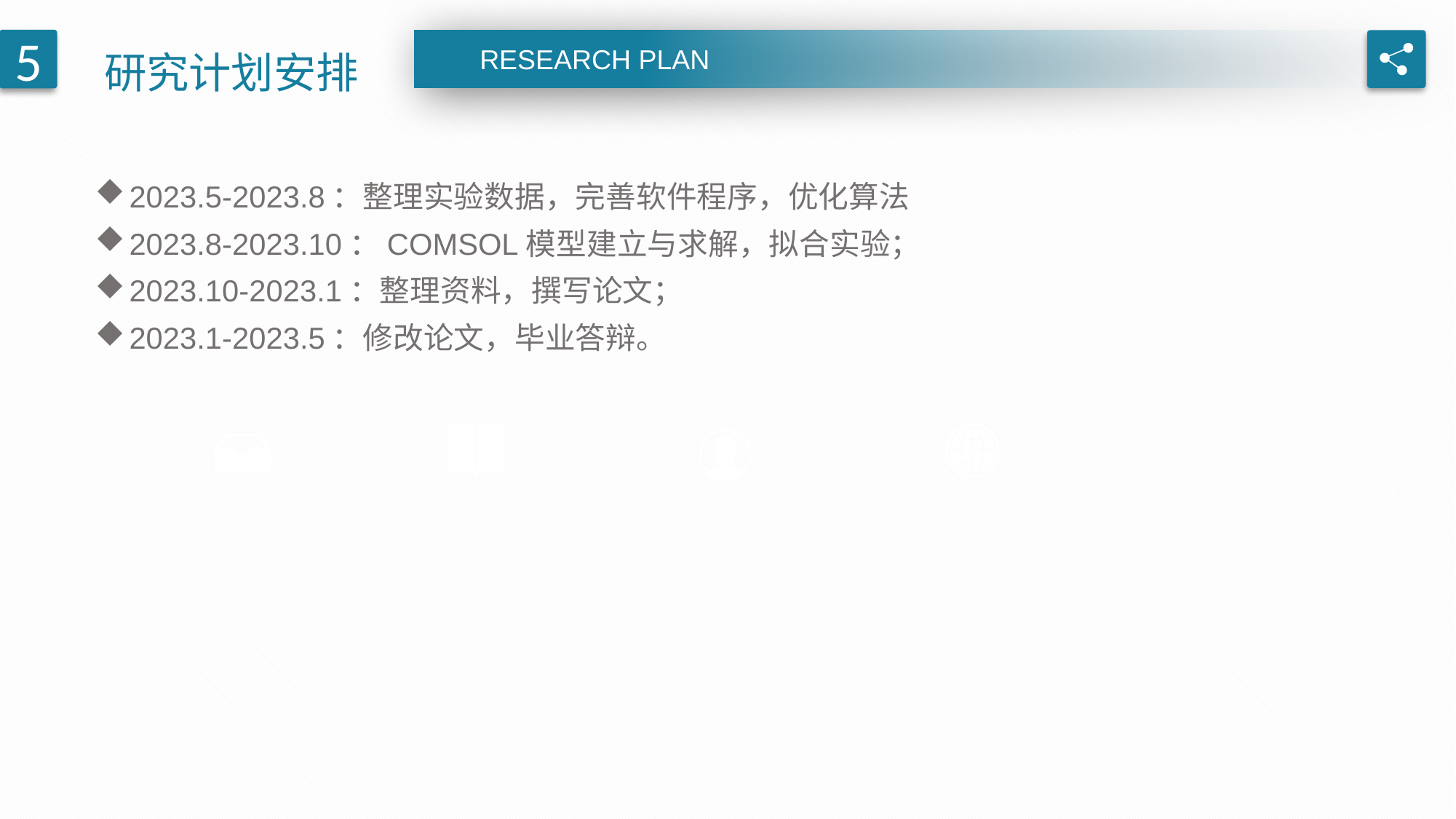

研究计划安排
5

RESEARCH PLAN

2023.5-2023.8：整理实验数据，完善软件程序，优化算法
2023.8-2023.10：COMSOL模型建立与求解，拟合实验；
2023.10-2023.1：整理资料，撰写论文；
2023.1-2023.5：修改论文，毕业答辩。